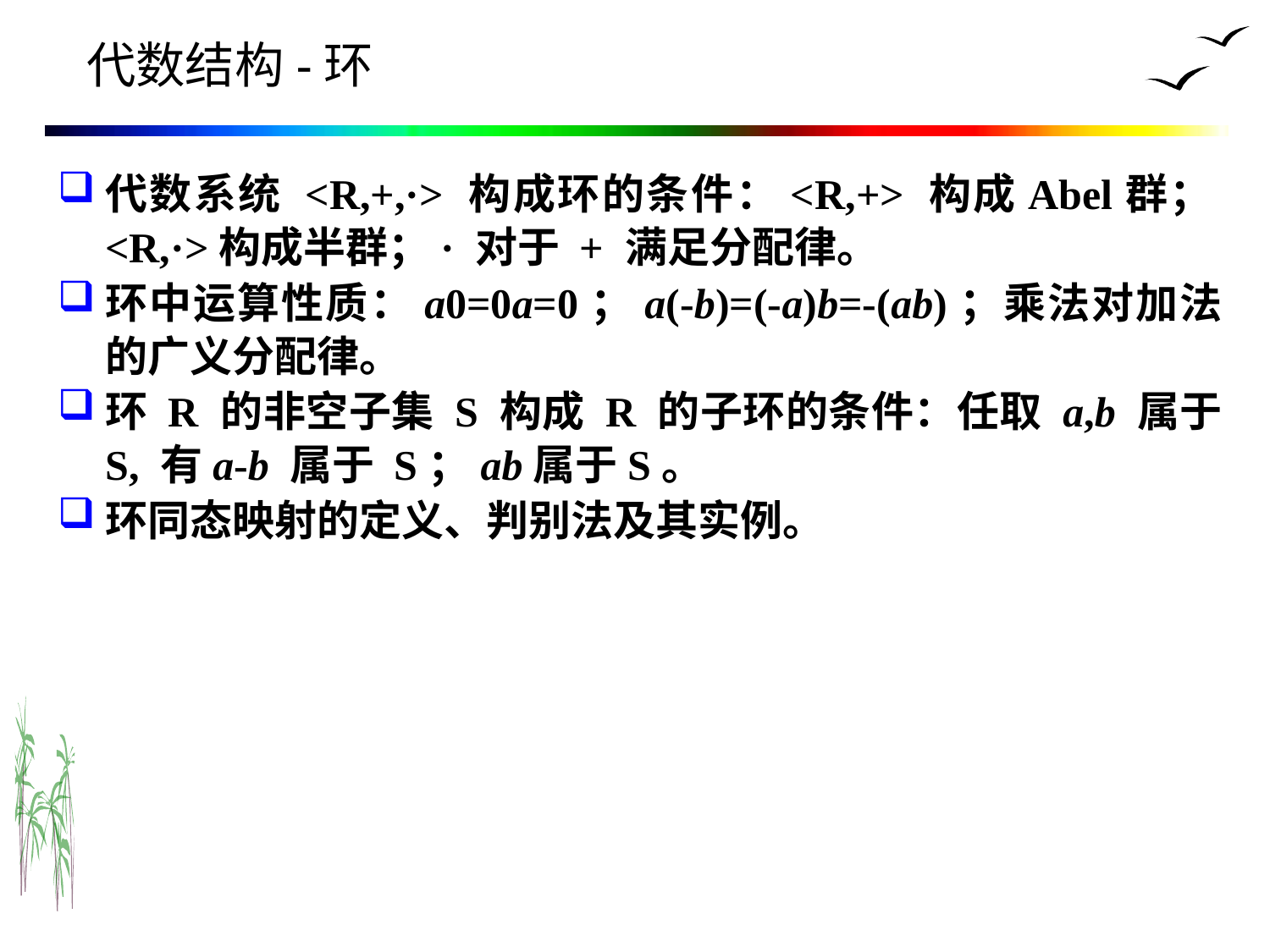

# 代数结构-环
代数系统 <R,+,·> 构成环的条件：<R,+> 构成Abel群；<R,·>构成半群；· 对于 + 满足分配律。
环中运算性质：a0=0a=0；a(-b)=(-a)b=-(ab)；乘法对加法的广义分配律。
环 R 的非空子集 S 构成 R 的子环的条件：任取 a,b 属于 S, 有a-b 属于 S；ab属于S。
环同态映射的定义、判别法及其实例。